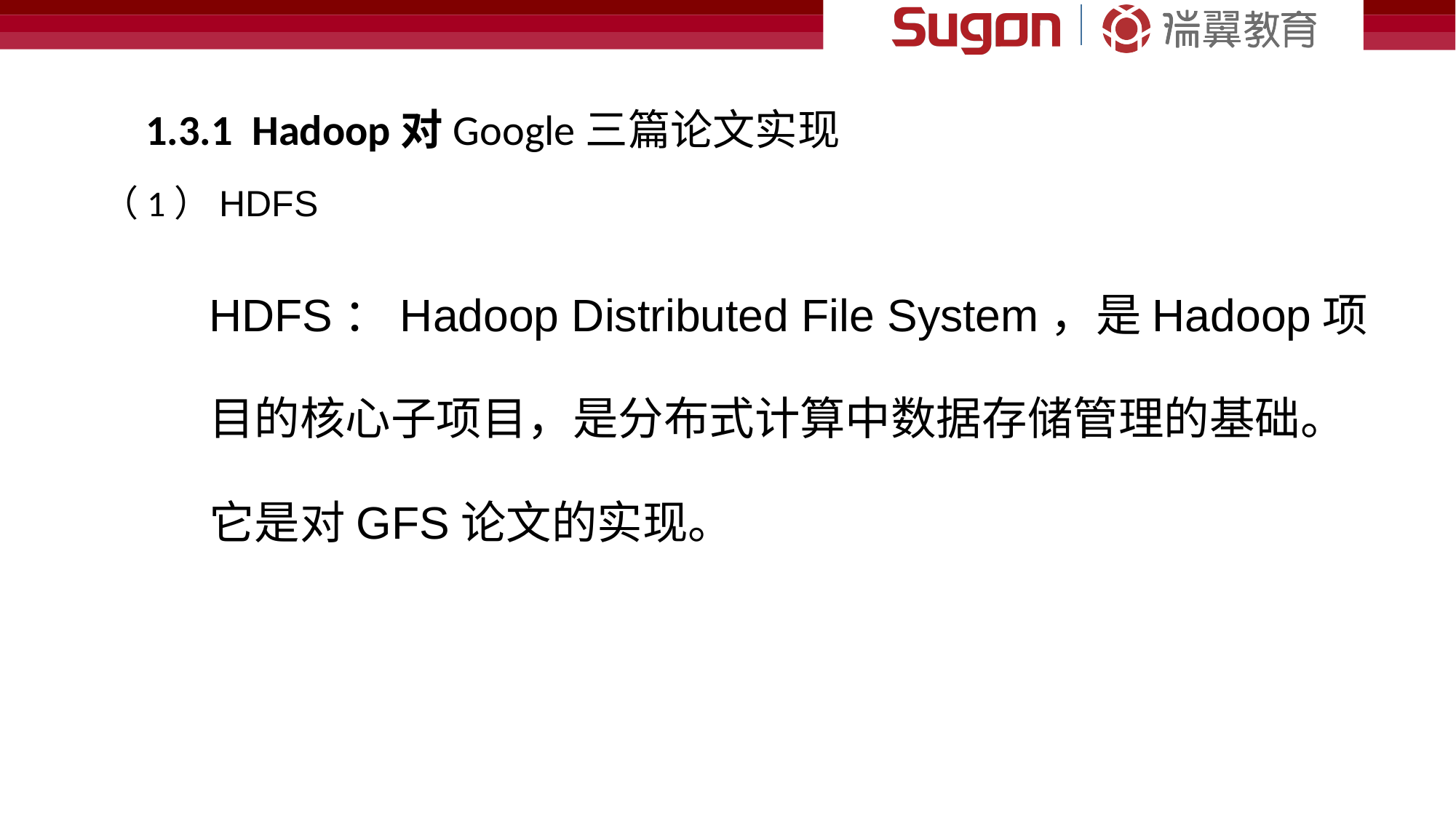

1.3.1  Hadoop对Google三篇论文实现
（1）HDFS
HDFS：Hadoop Distributed File System，是Hadoop项
目的核心子项目，是分布式计算中数据存储管理的基础。
它是对GFS论文的实现。